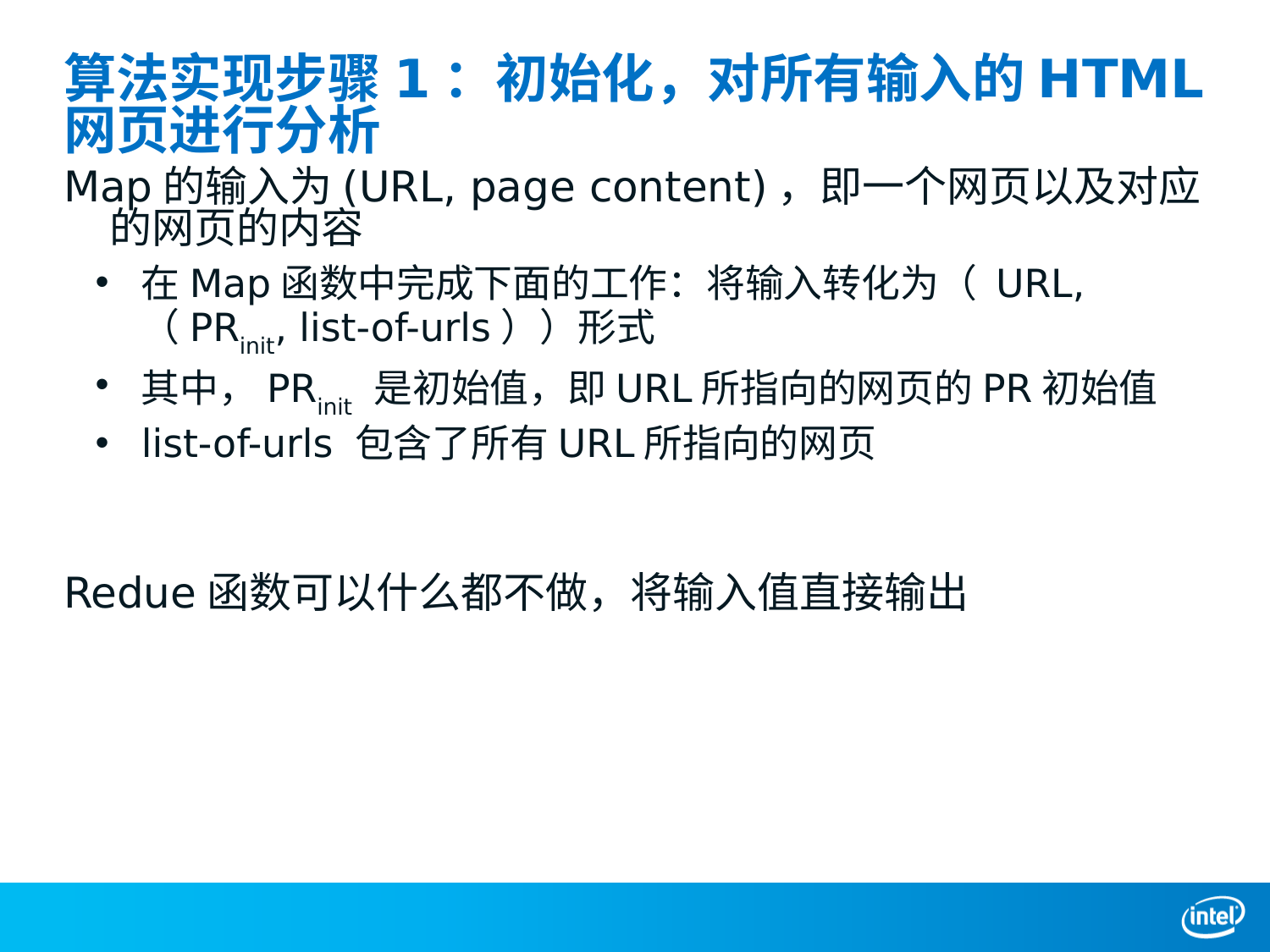

# 算法实现步骤1：初始化，对所有输入的HTML网页进行分析
Map的输入为(URL, page content)，即一个网页以及对应的网页的内容
在Map函数中完成下面的工作：将输入转化为（ URL, （PRinit, list-of-urls））形式
其中，PRinit 是初始值，即URL所指向的网页的PR初始值
list-of-urls 包含了所有URL所指向的网页

Redue函数可以什么都不做，将输入值直接输出